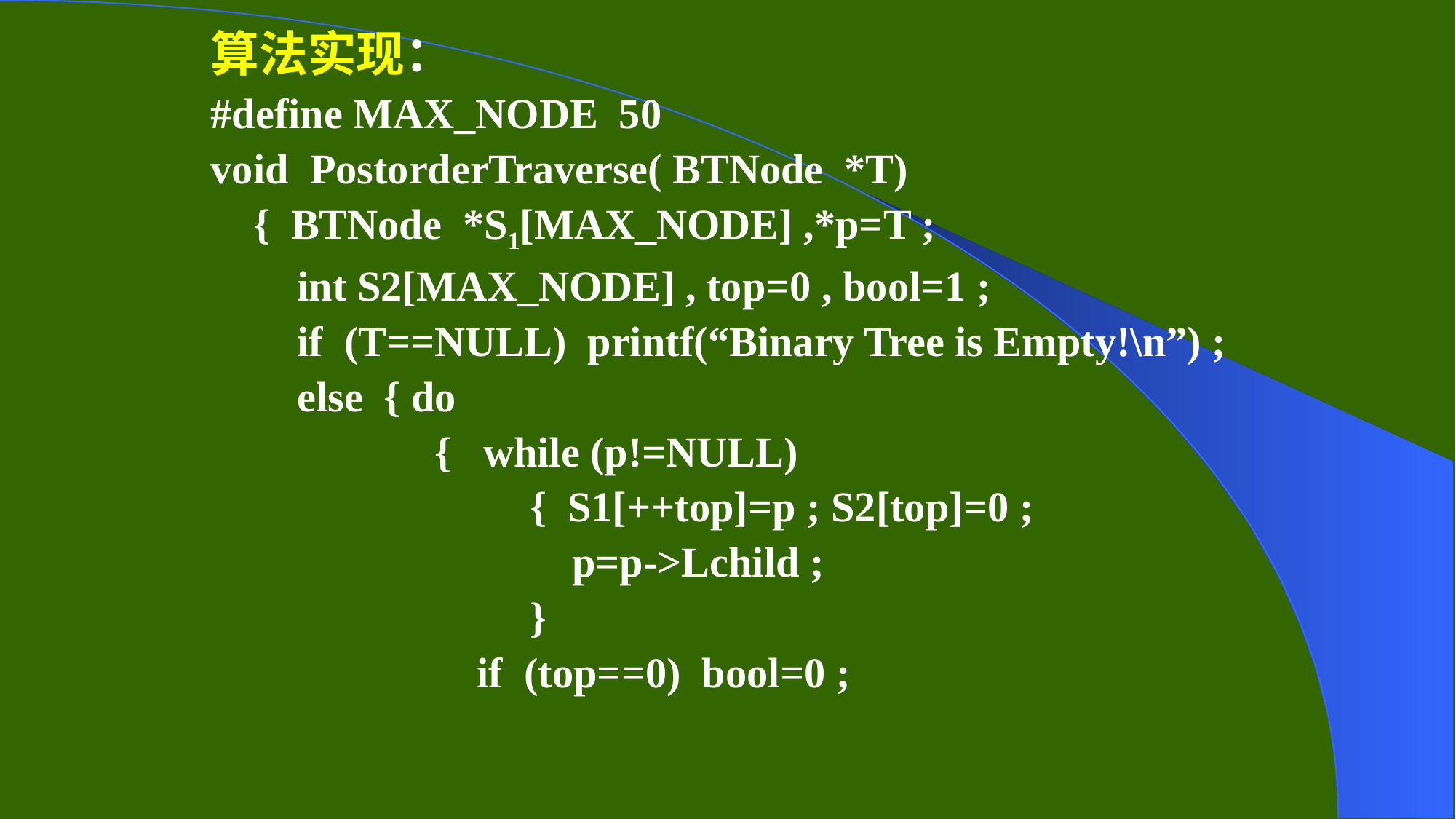

算法实现：
#define MAX_NODE  50
void  PostorderTraverse( BTNode  *T)
{  BTNode  *S1[MAX_NODE] ,*p=T ;
int S2[MAX_NODE] , top=0 , bool=1 ;
if  (T==NULL)  printf(“Binary Tree is Empty!\n”) ;
else  { do
     {   while (p!=NULL)
              {  S1[++top]=p ; S2[top]=0 ;
                  p=p->Lchild ;
              }
         if  (top==0)  bool=0 ;